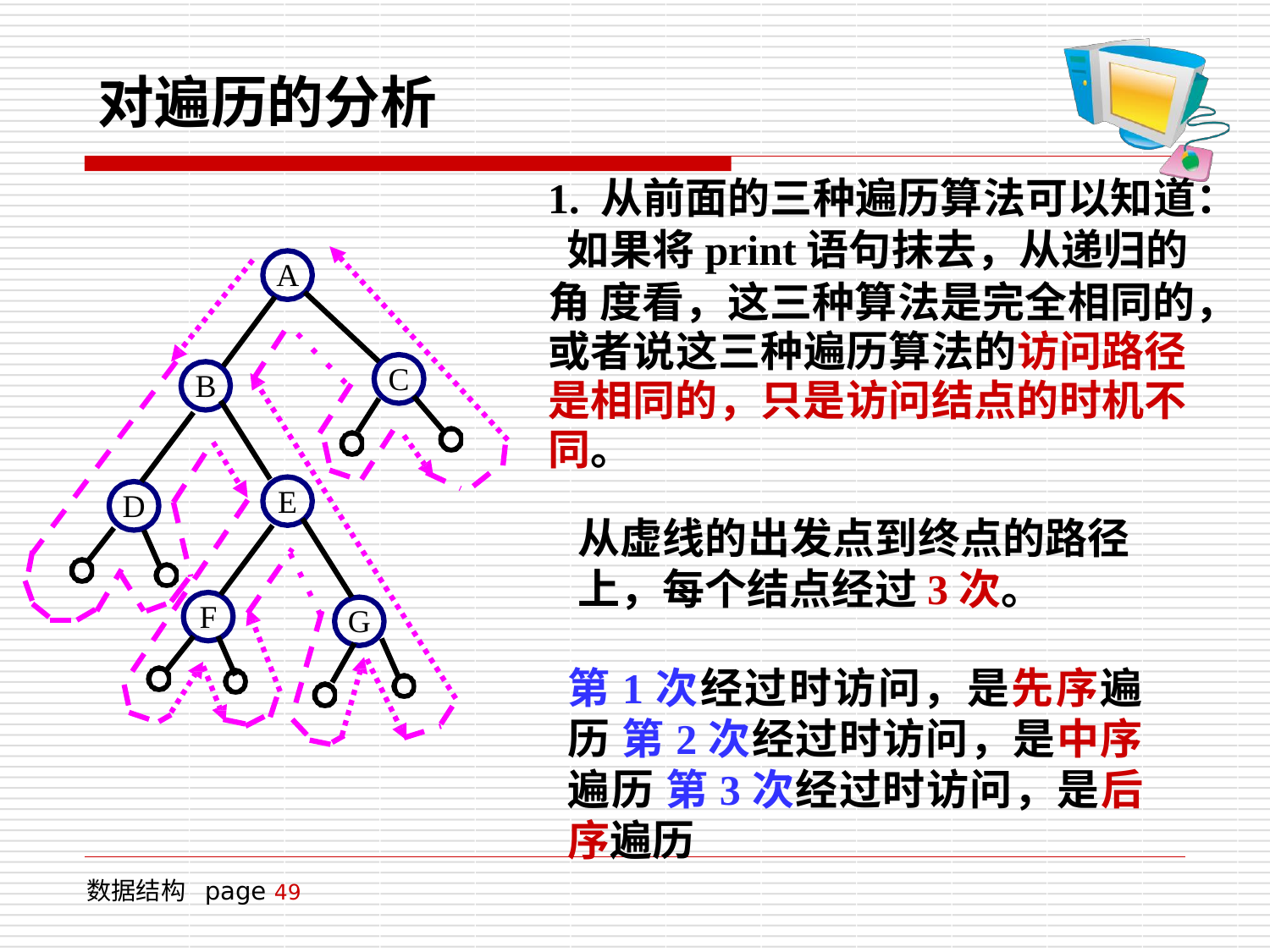

# 对遍历的分析

1. 从前面的三种遍历算法可以知道：  如果将print语句抹去，从递归的角 度看，这三种算法是完全相同的，

A

或者说这三种遍历算法的访问路径 是相同的，只是访问结点的时机不 同。

C

B

E

D

从虚线的出发点到终点的路径 上，每个结点经过3次。

F

G

第1次经过时访问，是先序遍历 第2次经过时访问，是中序遍历 第3次经过时访问，是后序遍历

数据结构 page 49